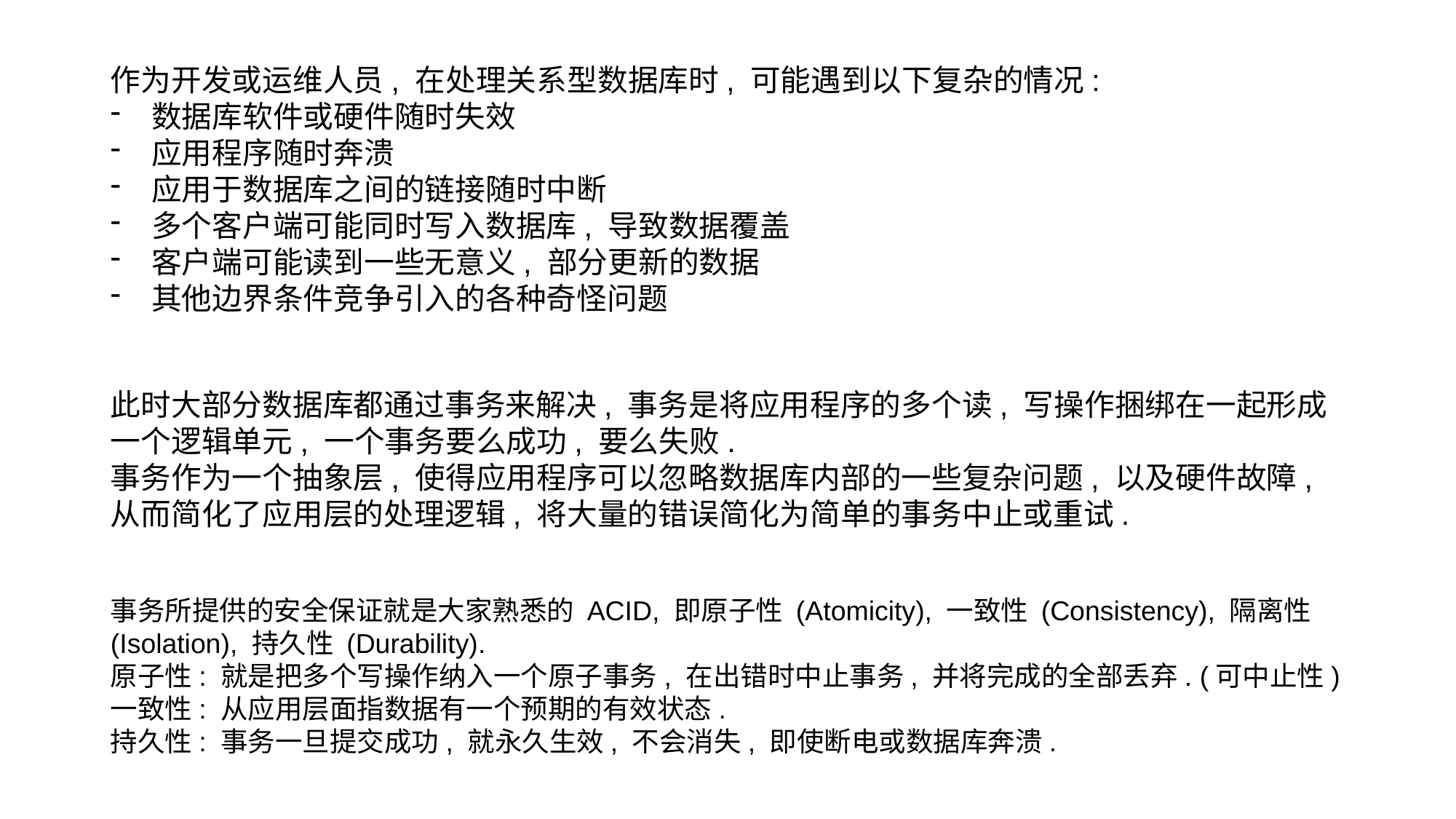

作为开发或运维人员, 在处理关系型数据库时, 可能遇到以下复杂的情况:
数据库软件或硬件随时失效
应用程序随时奔溃
应用于数据库之间的链接随时中断
多个客户端可能同时写入数据库, 导致数据覆盖
客户端可能读到一些无意义, 部分更新的数据
其他边界条件竞争引入的各种奇怪问题
此时大部分数据库都通过事务来解决, 事务是将应用程序的多个读, 写操作捆绑在一起形成一个逻辑单元, 一个事务要么成功, 要么失败.
事务作为一个抽象层, 使得应用程序可以忽略数据库内部的一些复杂问题, 以及硬件故障, 从而简化了应用层的处理逻辑, 将大量的错误简化为简单的事务中止或重试.
事务所提供的安全保证就是大家熟悉的 ACID, 即原子性 (Atomicity), 一致性 (Consistency), 隔离性 (Isolation), 持久性 (Durability).
原子性: 就是把多个写操作纳入一个原子事务, 在出错时中止事务, 并将完成的全部丢弃. (可中止性)
一致性: 从应用层面指数据有一个预期的有效状态.
持久性: 事务一旦提交成功, 就永久生效, 不会消失, 即使断电或数据库奔溃.